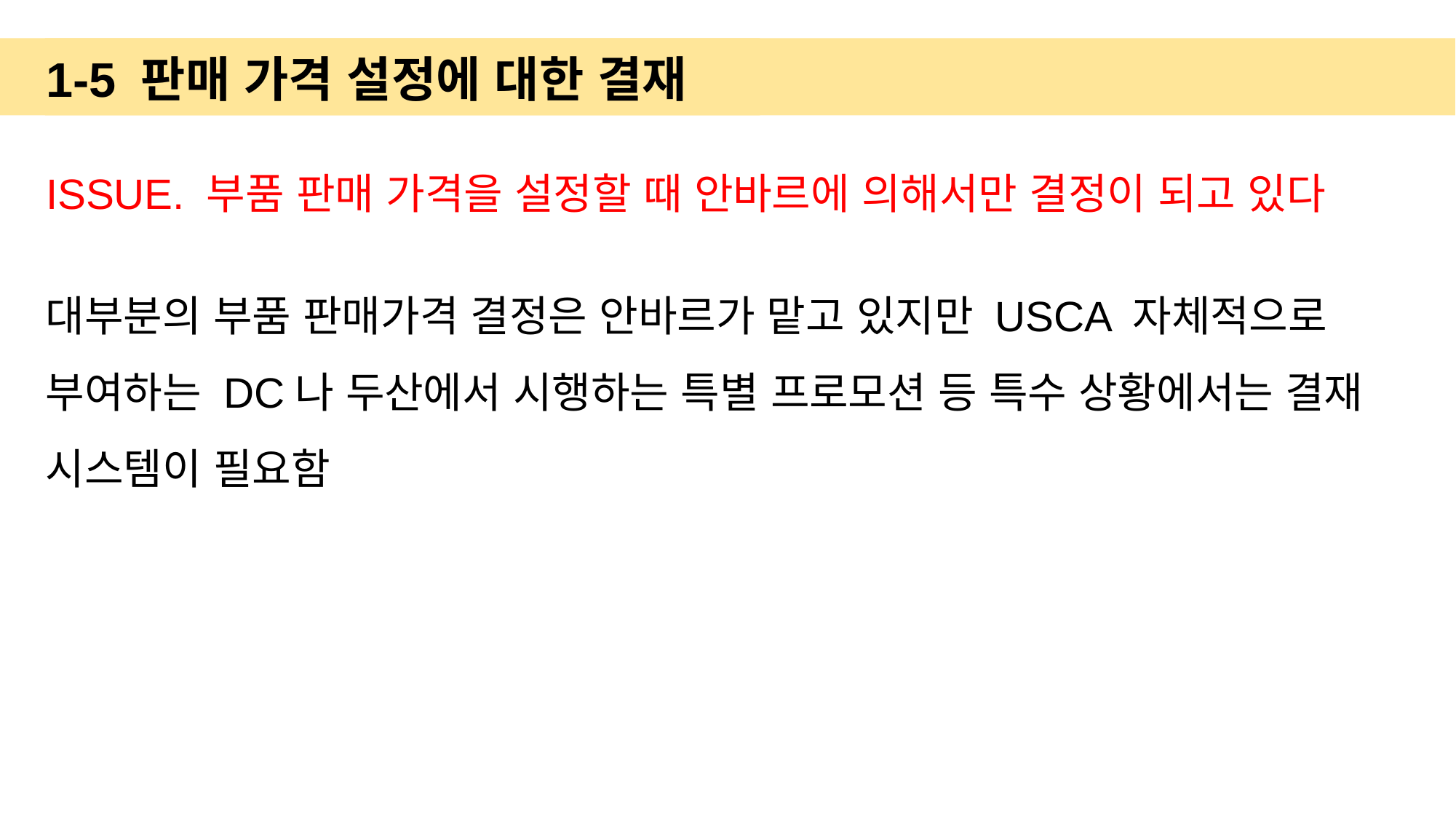

# 1-5 판매 가격 설정에 대한 결재

ISSUE. 부품 판매 가격을 설정할 때 안바르에 의해서만 결정이 되고 있다
대부분의 부품 판매가격 결정은 안바르가 맡고 있지만 USCA 자체적으로 부여하는 DC나 두산에서 시행하는 특별 프로모션 등 특수 상황에서는 결재 시스템이 필요함